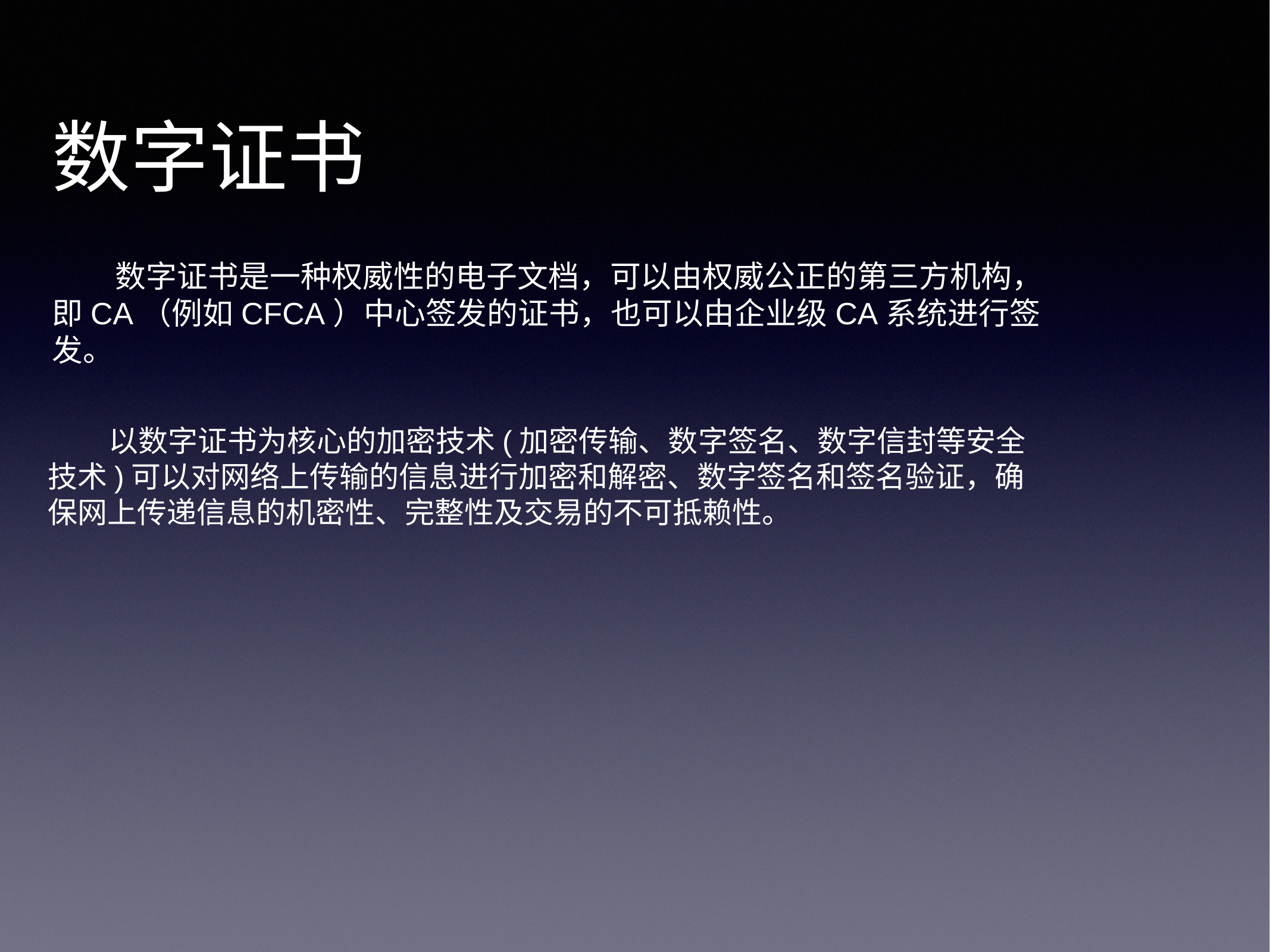

# 数字证书
        数字证书是一种权威性的电子文档，可以由权威公正的第三方机构，即CA（例如CFCA）中心签发的证书，也可以由企业级CA系统进行签发。
        以数字证书为核心的加密技术(加密传输、数字签名、数字信封等安全技术)可以对网络上传输的信息进行加密和解密、数字签名和签名验证，确保网上传递信息的机密性、完整性及交易的不可抵赖性。